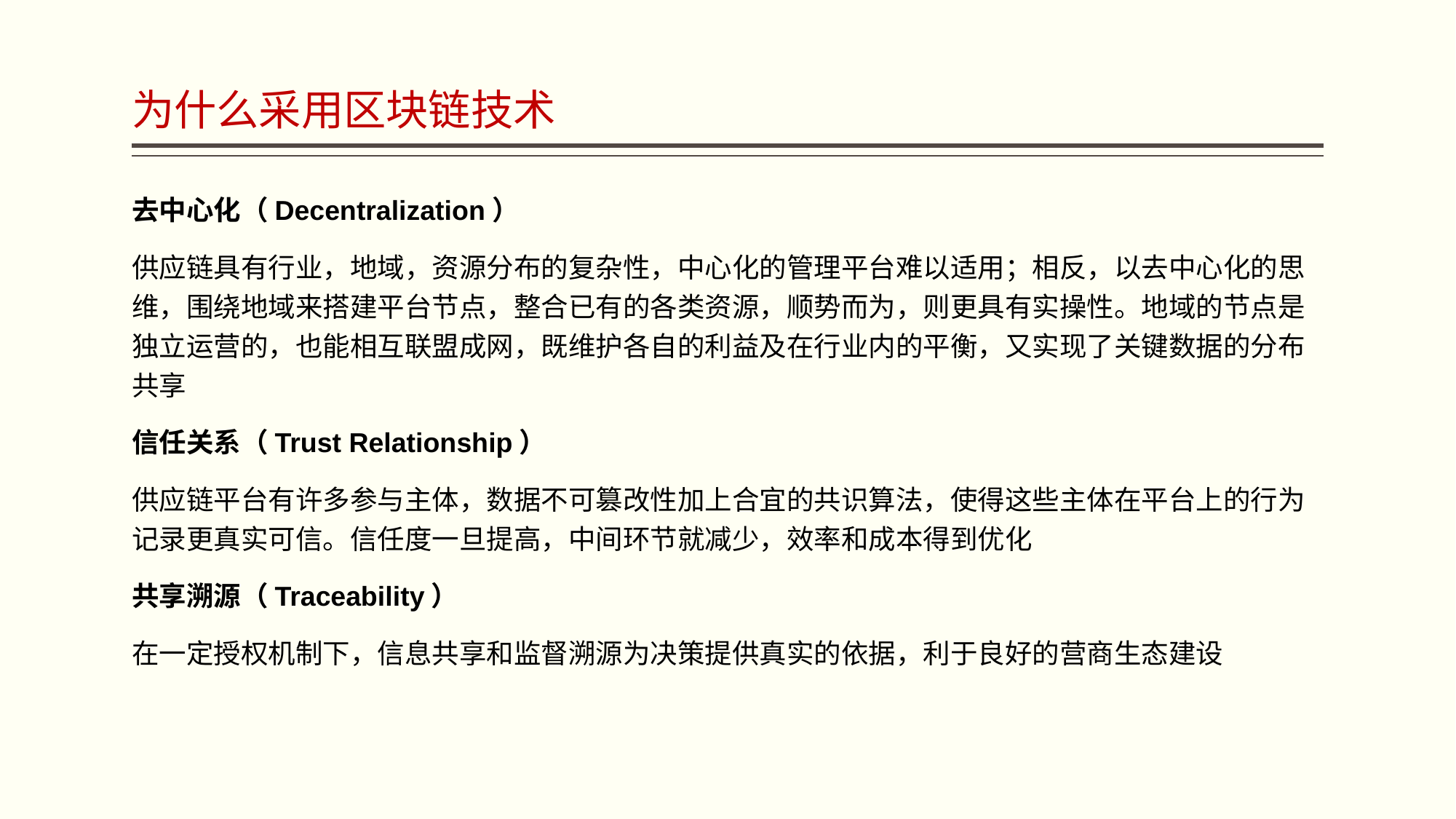

# 为什么采用区块链技术
去中心化（Decentralization）
供应链具有行业，地域，资源分布的复杂性，中心化的管理平台难以适用；相反，以去中心化的思维，围绕地域来搭建平台节点，整合已有的各类资源，顺势而为，则更具有实操性。地域的节点是独立运营的，也能相互联盟成网，既维护各自的利益及在行业内的平衡，又实现了关键数据的分布共享
信任关系（Trust Relationship）
供应链平台有许多参与主体，数据不可篡改性加上合宜的共识算法，使得这些主体在平台上的行为记录更真实可信。信任度一旦提高，中间环节就减少，效率和成本得到优化
共享溯源（Traceability）
在一定授权机制下，信息共享和监督溯源为决策提供真实的依据，利于良好的营商生态建设